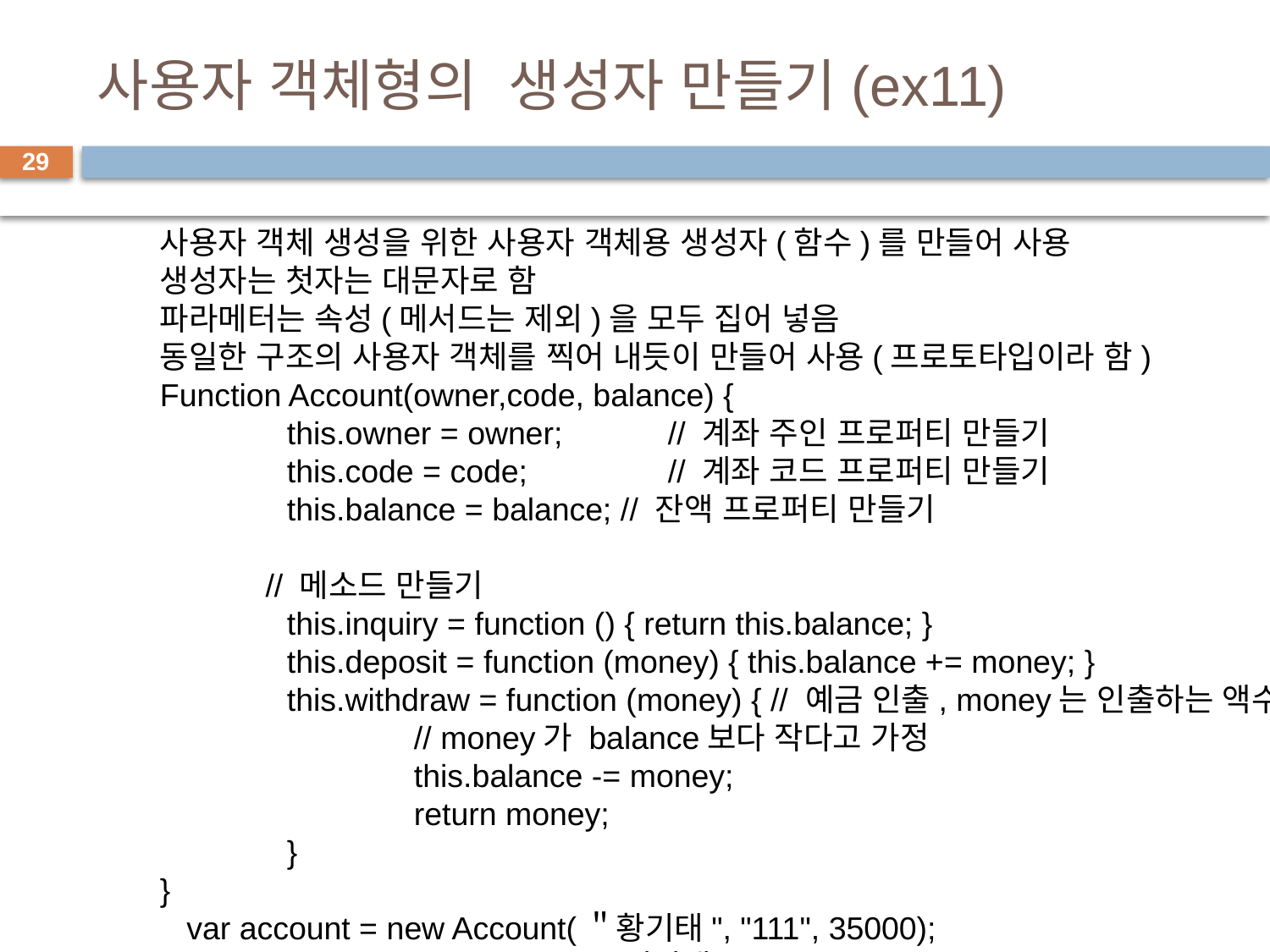

# 사용자 객체형의  생성자 만들기(ex11)
29
사용자 객체 생성을 위한 사용자 객체용 생성자(함수)를 만들어 사용
생성자는 첫자는 대문자로 함
파라메터는 속성(메서드는 제외)을 모두 집어 넣음
동일한 구조의 사용자 객체를 찍어 내듯이 만들어 사용(프로토타입이라 함)
Function Account(owner,code, balance) {
	this.owner = owner; 	// 계좌 주인 프로퍼티 만들기
	this.code = code; 		// 계좌 코드 프로퍼티 만들기
	this.balance = balance; // 잔액 프로퍼티 만들기
           // 메소드 만들기
	this.inquiry = function () { return this.balance; }
	this.deposit = function (money) { this.balance += money; }
	this.withdraw = function (money) { // 예금 인출, money는 인출하는 액수
		// money가 balance보다 작다고 가정
		this.balance -= money;
		return money;
	}
}
   var account = new Account(＂황기태", "111", 35000);
   avr account1 = new Account((“김기태", “211", 45000);